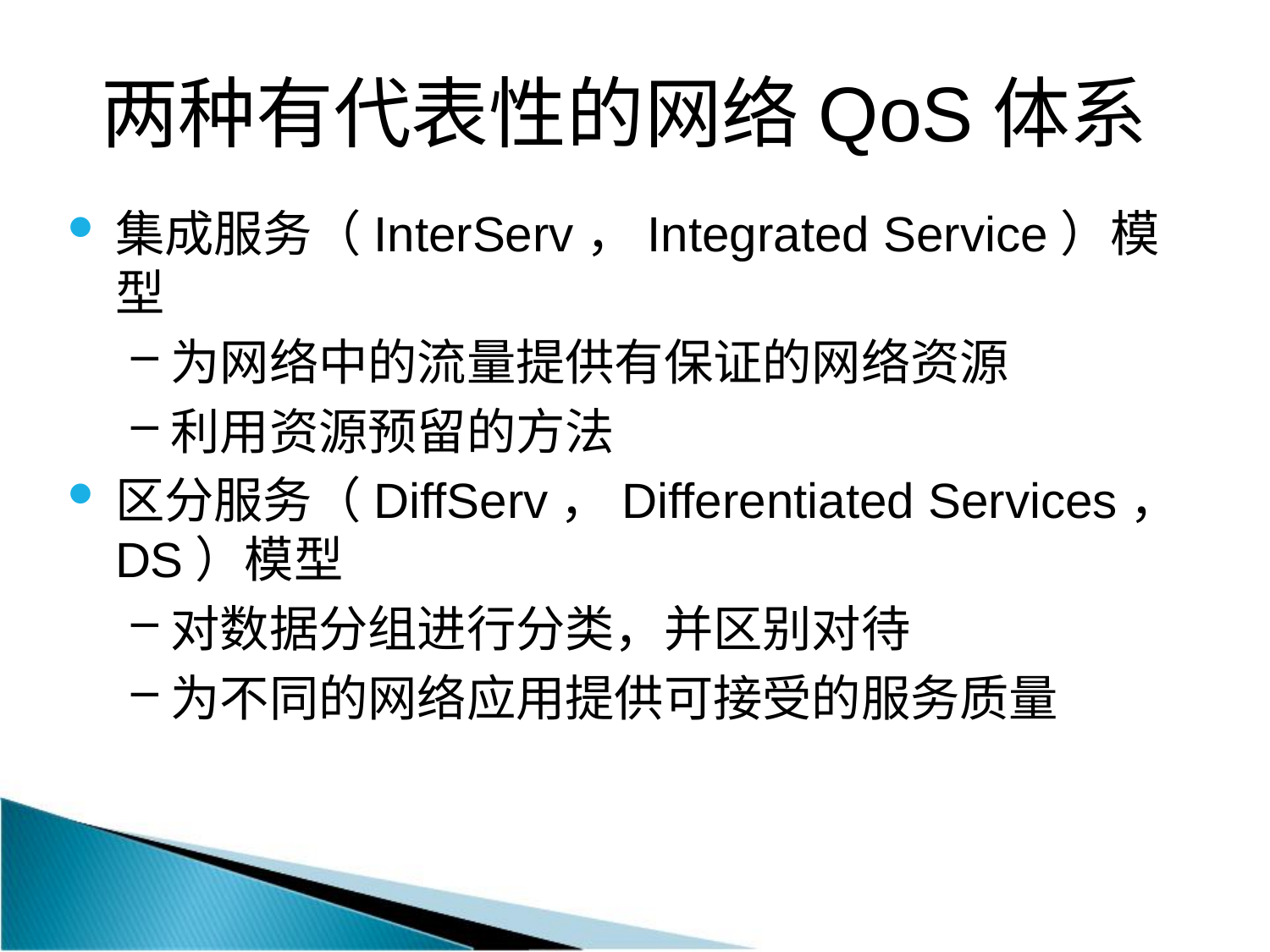

# 两种有代表性的网络QoS体系
集成服务（InterServ，Integrated Service）模型
为网络中的流量提供有保证的网络资源
利用资源预留的方法
区分服务（DiffServ，Differentiated Services，DS）模型
对数据分组进行分类，并区别对待
为不同的网络应用提供可接受的服务质量